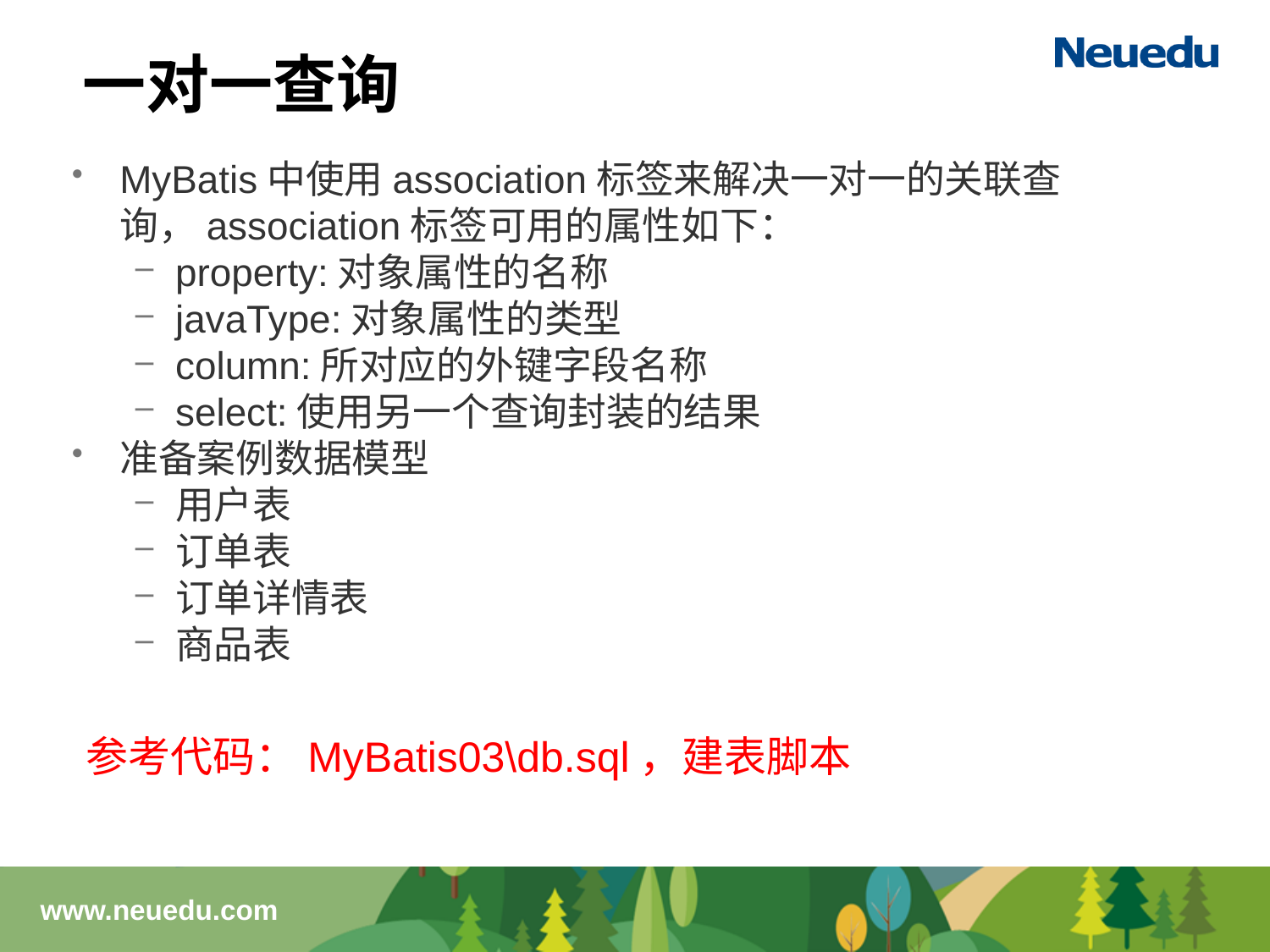

# 一对一查询
MyBatis中使用association标签来解决一对一的关联查询，association标签可用的属性如下：
property:对象属性的名称
javaType:对象属性的类型
column:所对应的外键字段名称
select:使用另一个查询封装的结果
准备案例数据模型
用户表
订单表
订单详情表
商品表

参考代码：MyBatis03\db.sql，建表脚本